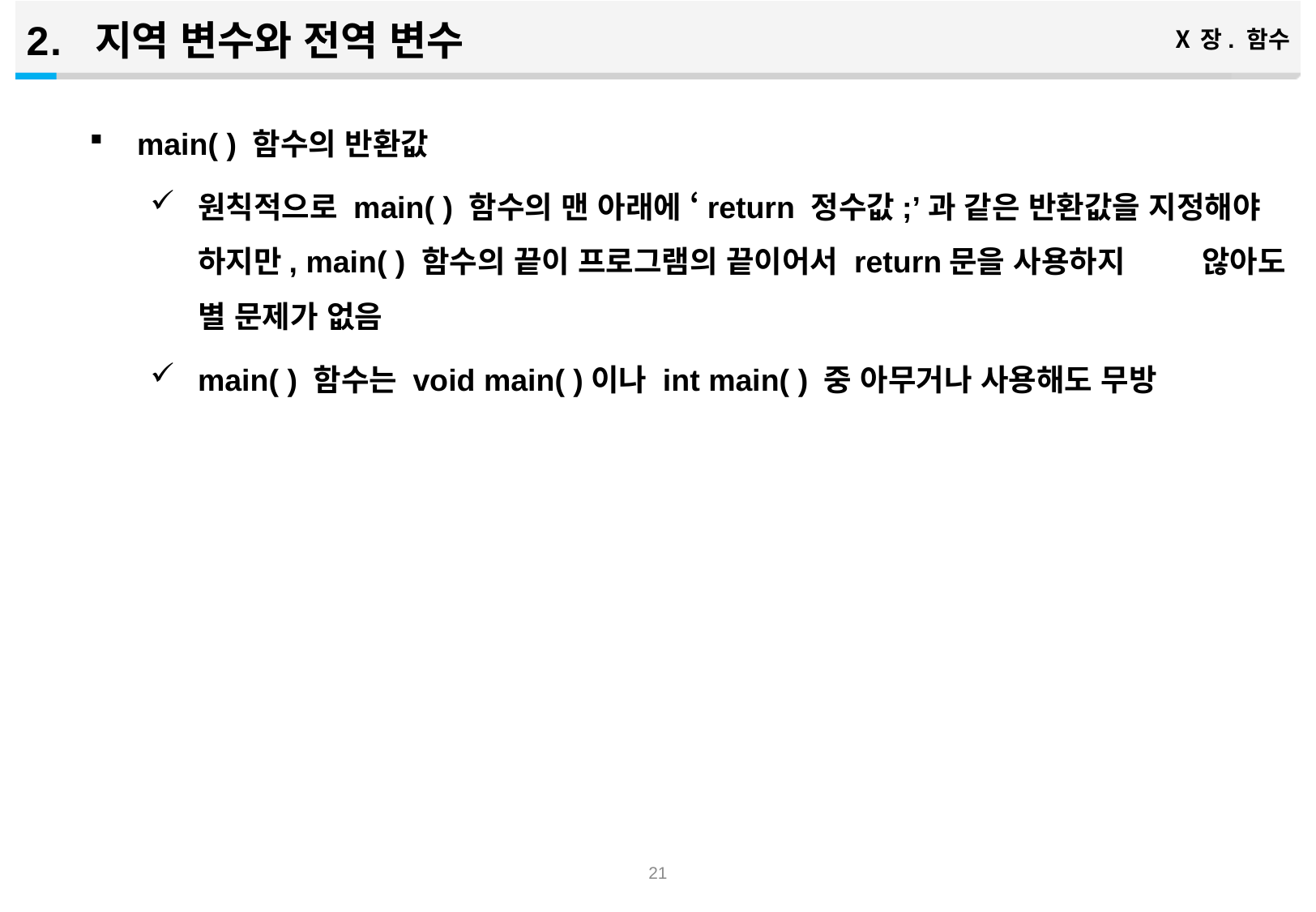

지역 변수와 전역 변수
Ⅹ장. 함수
main( ) 함수의 반환값
원칙적으로 main( ) 함수의 맨 아래에 ‘return 정수값;’과 같은 반환값을 지정해야 하지만, main( ) 함수의 끝이 프로그램의 끝이어서 return문을 사용하지         않아도 별 문제가 없음
main( ) 함수는 void main( )이나 int main( ) 중 아무거나 사용해도 무방

21